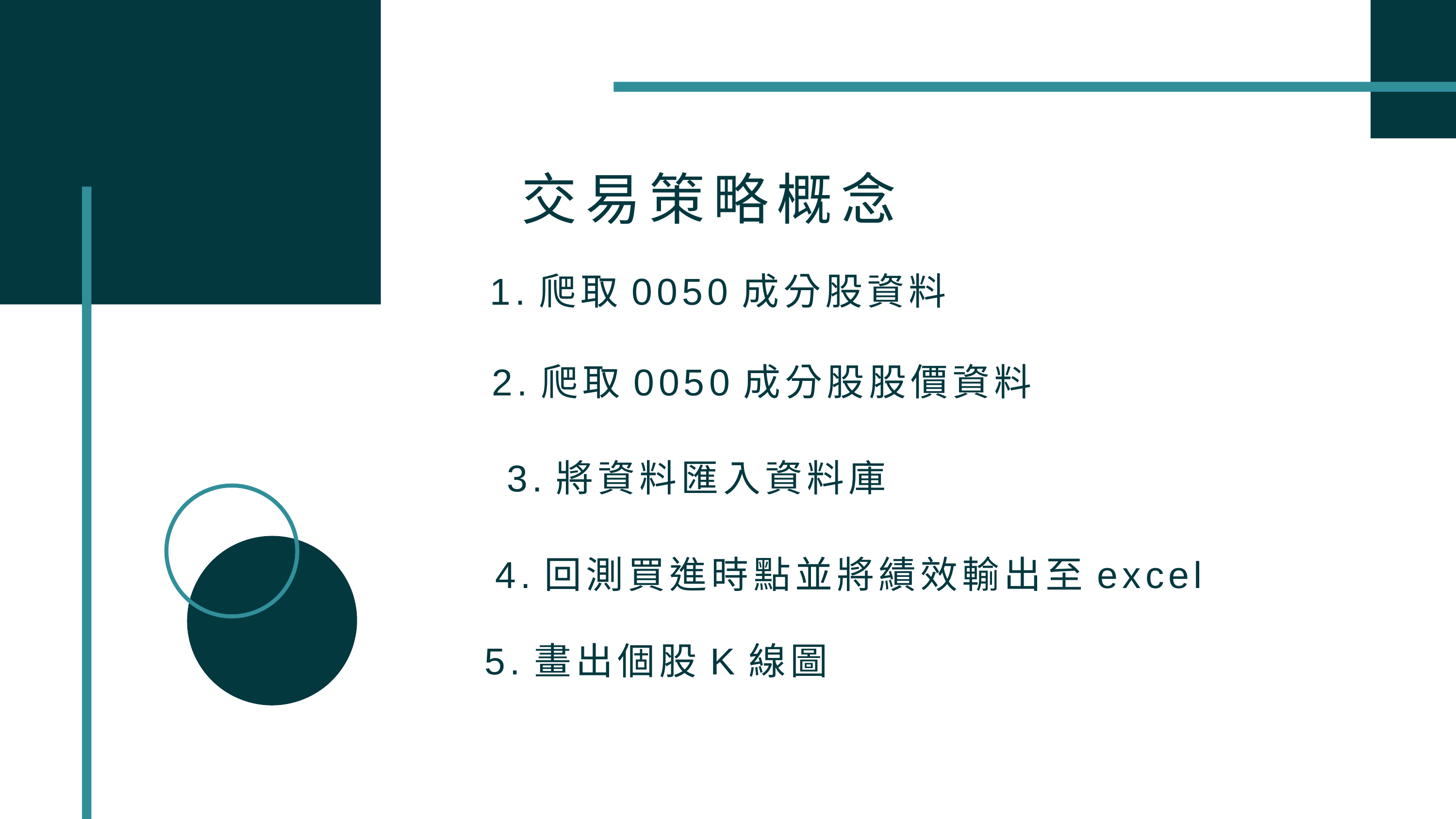

交易策略概念
1.爬取0050成分股資料

2.爬取0050成分股股價資料
3.將資料匯入資料庫

4.回測買進時點並將績效輸出至excel
5.畫出個股K線圖